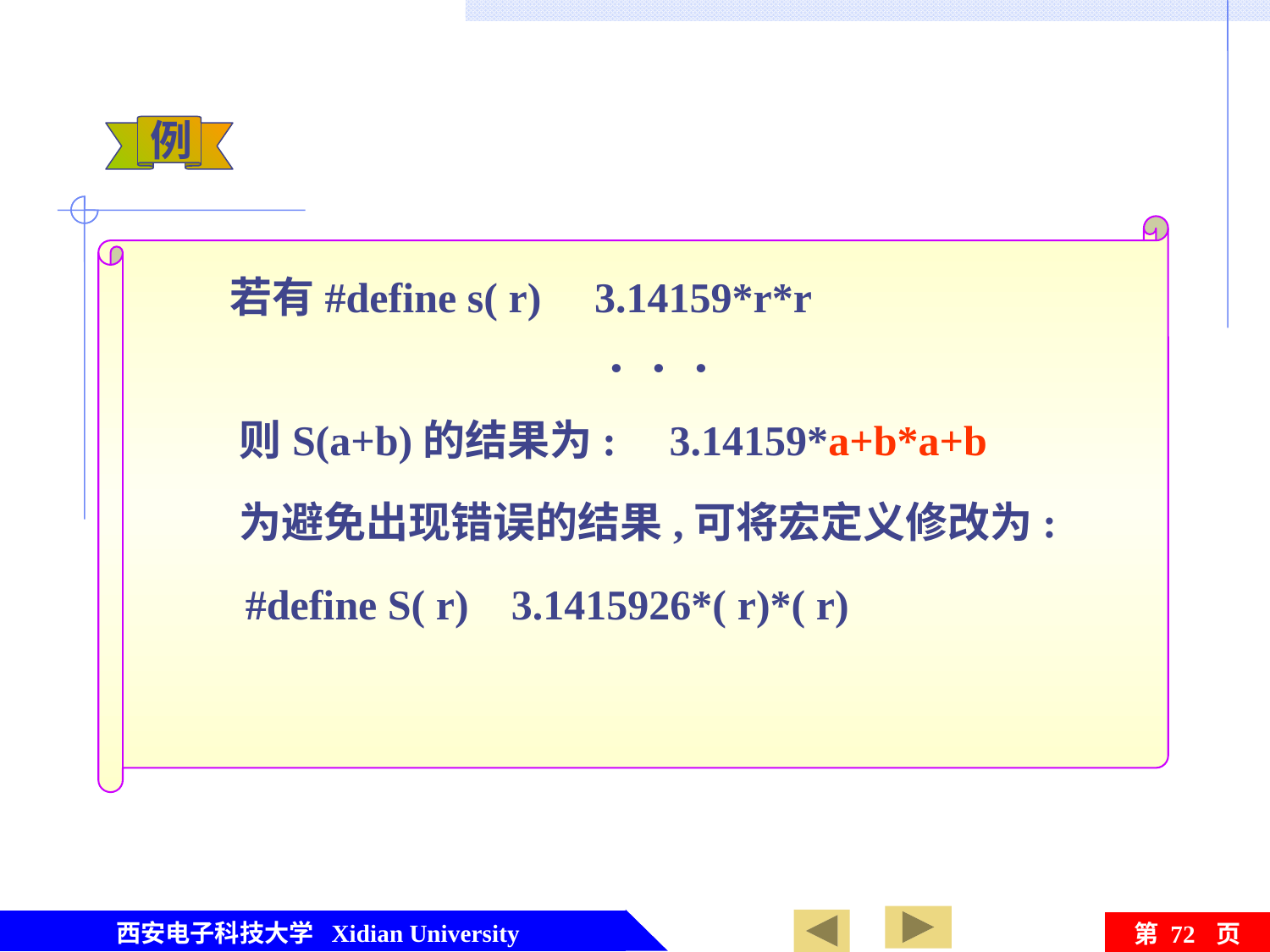

例

    若有#define s( r)     3.14159*r*r
                                       ．．．
     则S(a+b)的结果为:     3.14159*a+b*a+b
     为避免出现错误的结果,可将宏定义修改为:
      #define S( r)    3.1415926*( r)*( r)